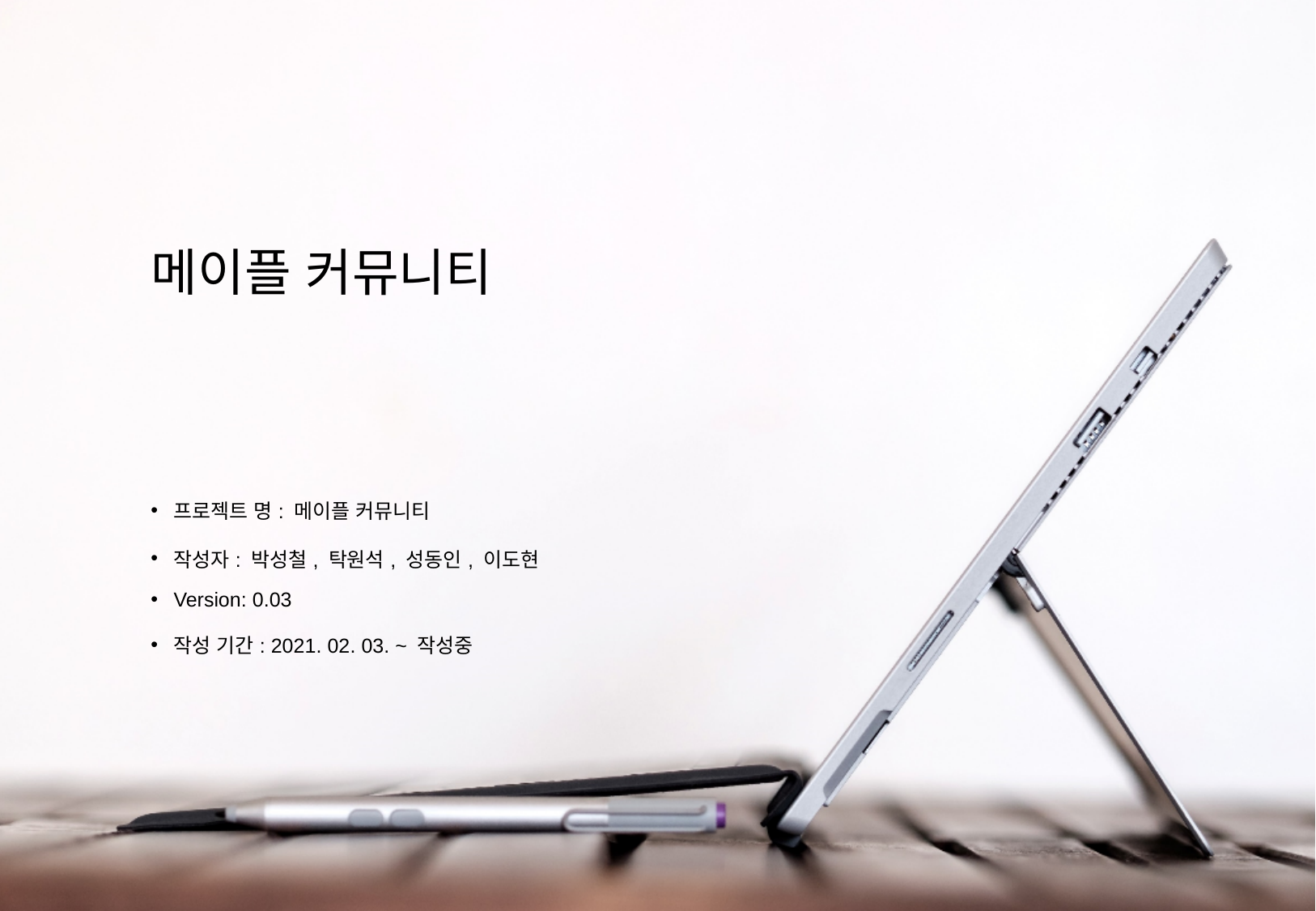

# 메이플 커뮤니티
프로젝트 명: 메이플 커뮤니티
작성자: 박성철, 탁원석, 성동인, 이도현
Version: 0.03
작성 기간: 2021. 02. 03. ~ 작성중